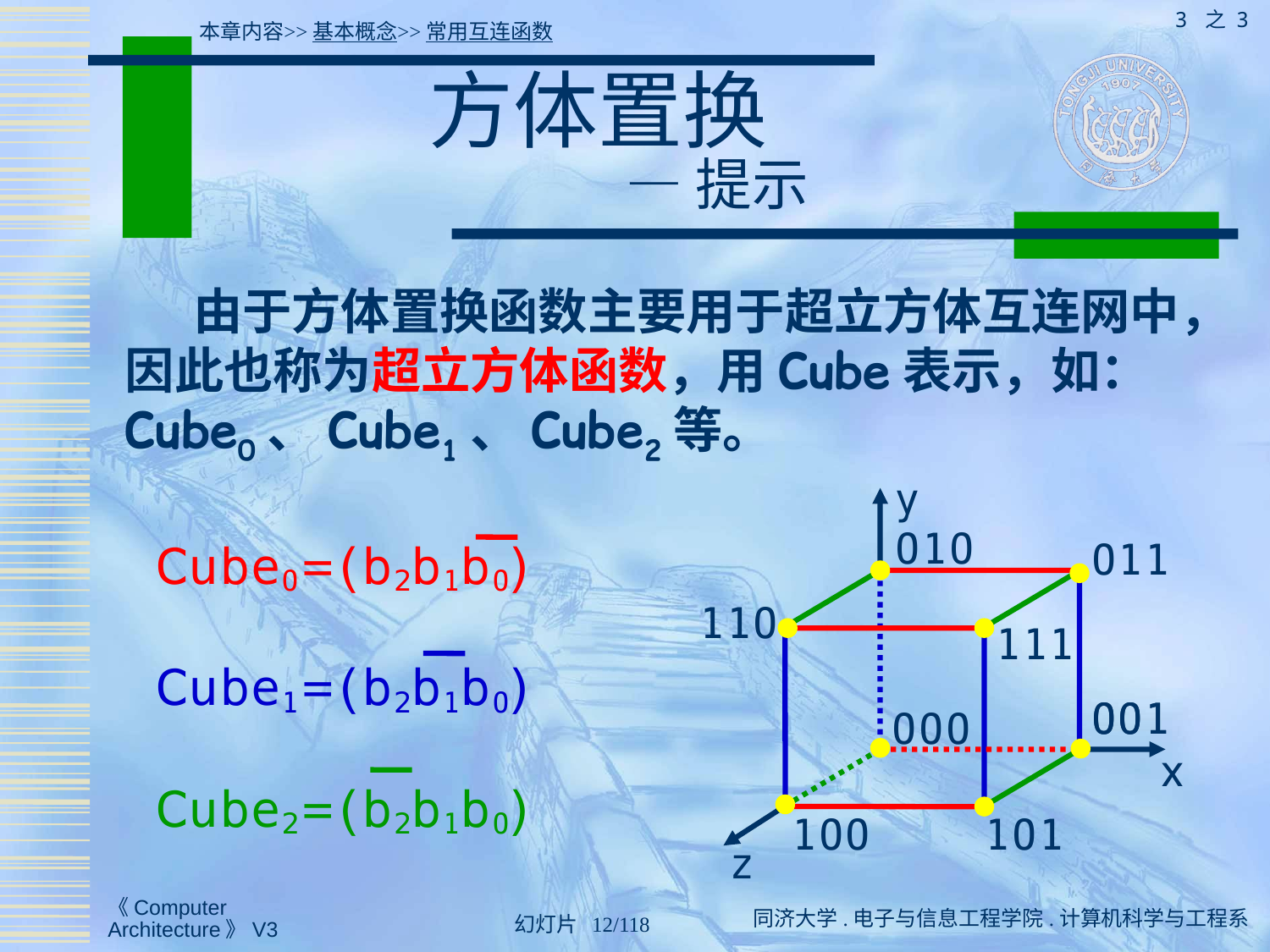

3 之 3
本章内容>>基本概念>>常用互连函数
# 方体置换 — 提示
     由于方体置换函数主要用于超立方体互连网中，因此也称为超立方体函数，用Cube表示，如：Cube0、Cube1、Cube2等。
y

010
011
  Cube0=(b2b1b0)

  Cube1=(b2b1b0)

  Cube2=(b2b1b0)

110
111

001
001
000

x

100
101

z